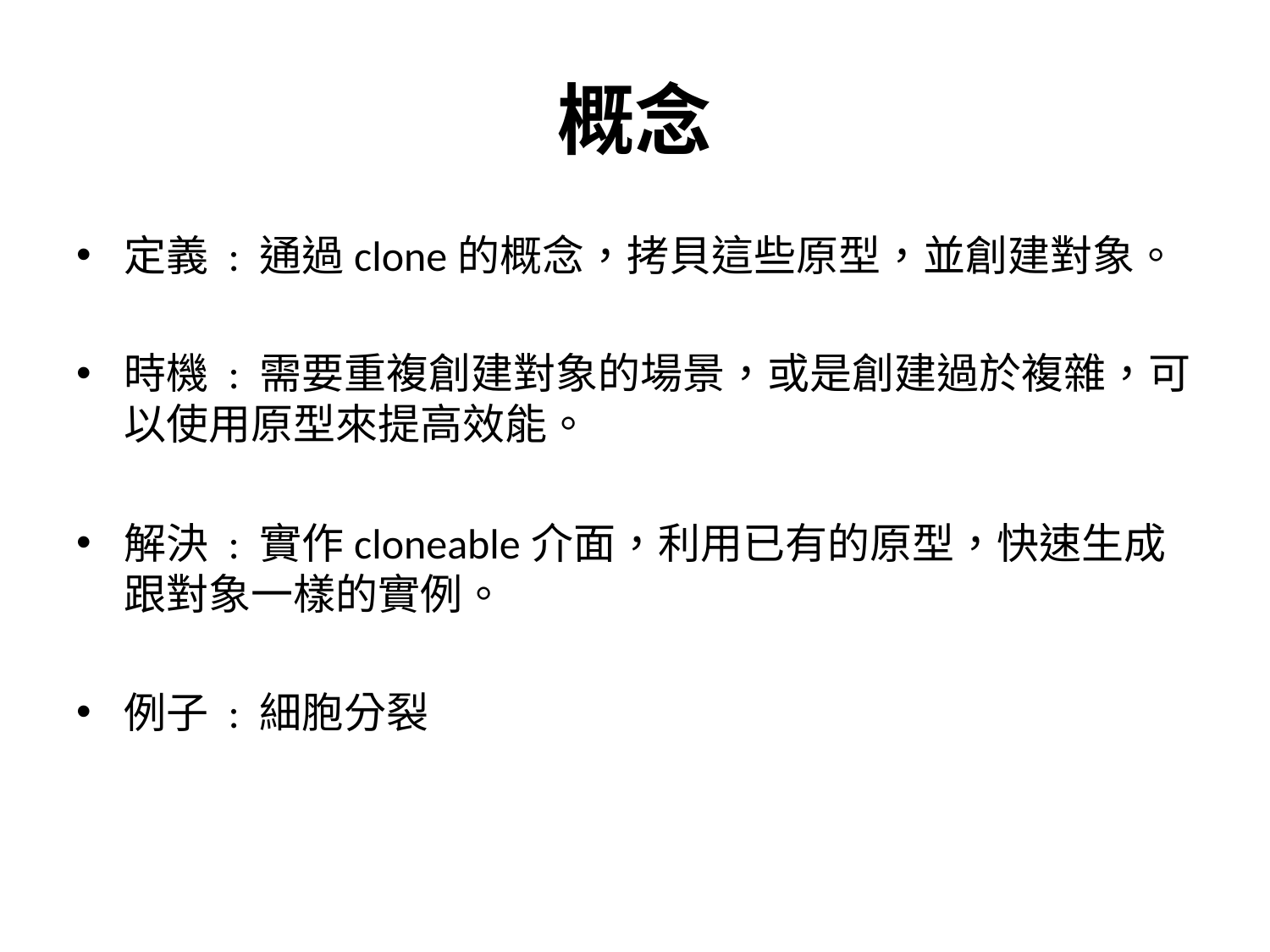

# 概念
定義 : 通過clone的概念，拷貝這些原型，並創建對象。

時機 : 需要重複創建對象的場景，或是創建過於複雜，可以使用原型來提高效能。

解決 : 實作cloneable介面，利用已有的原型，快速生成跟對象一樣的實例。

例子 : 細胞分裂